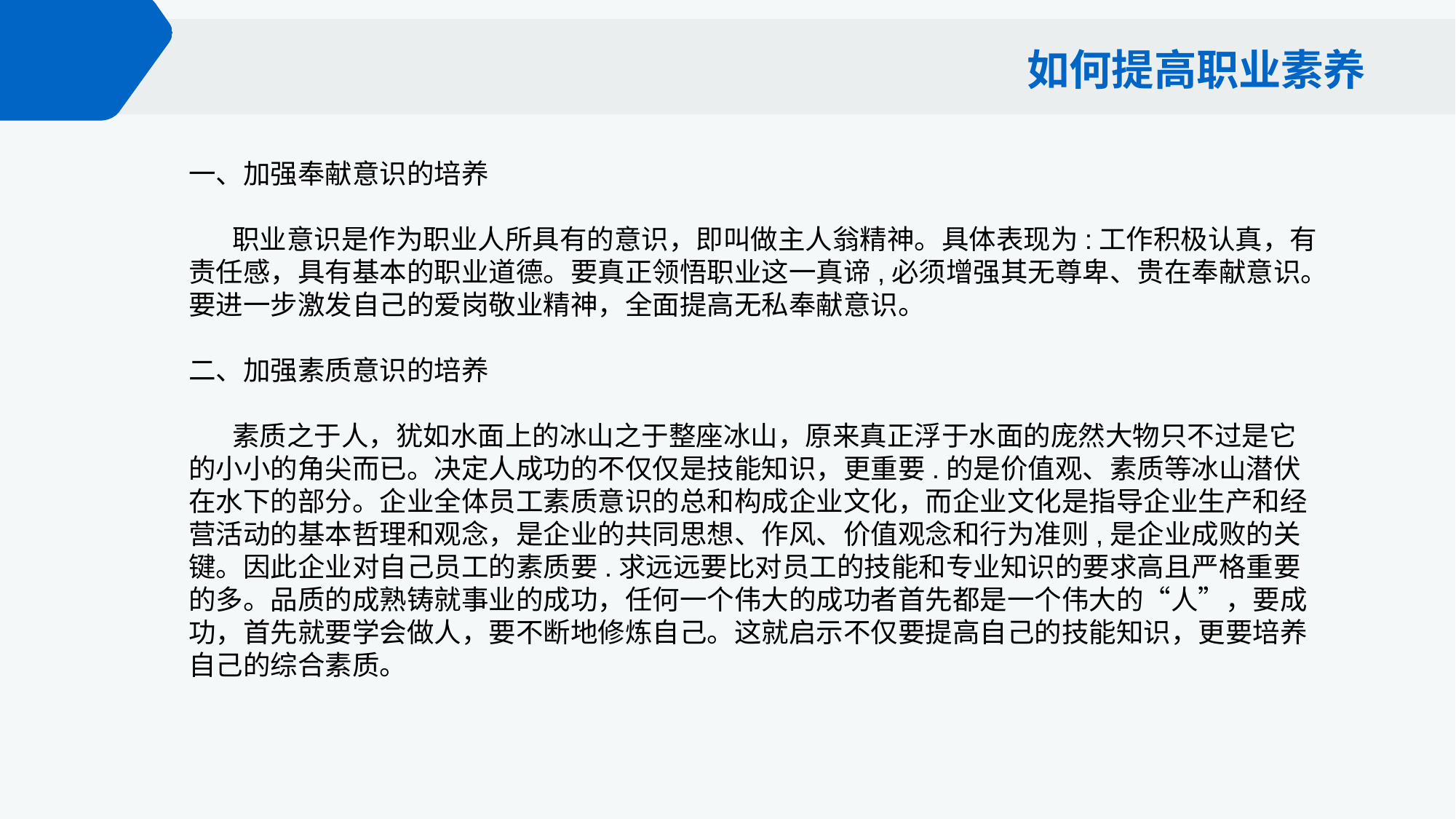

如何提高职业素养
一、加强奉献意识的培养

      职业意识是作为职业人所具有的意识，即叫做主人翁精神。具体表现为:工作积极认真，有责任感，具有基本的职业道德。要真正领悟职业这一真谛,必须增强其无尊卑、贵在奉献意识。要进一步激发自己的爱岗敬业精神，全面提高无私奉献意识。
二、加强素质意识的培养

      素质之于人，犹如水面上的冰山之于整座冰山，原来真正浮于水面的庞然大物只不过是它的小小的角尖而已。决定人成功的不仅仅是技能知识，更重要.的是价值观、素质等冰山潜伏在水下的部分。企业全体员工素质意识的总和构成企业文化，而企业文化是指导企业生产和经营活动的基本哲理和观念，是企业的共同思想、作风、价值观念和行为准则,是企业成败的关键。因此企业对自己员工的素质要.求远远要比对员工的技能和专业知识的要求高且严格重要的多。品质的成熟铸就事业的成功，任何一个伟大的成功者首先都是一个伟大的“人”，要成功，首先就要学会做人，要不断地修炼自己。这就启示不仅要提高自己的技能知识，更要培养自己的综合素质。